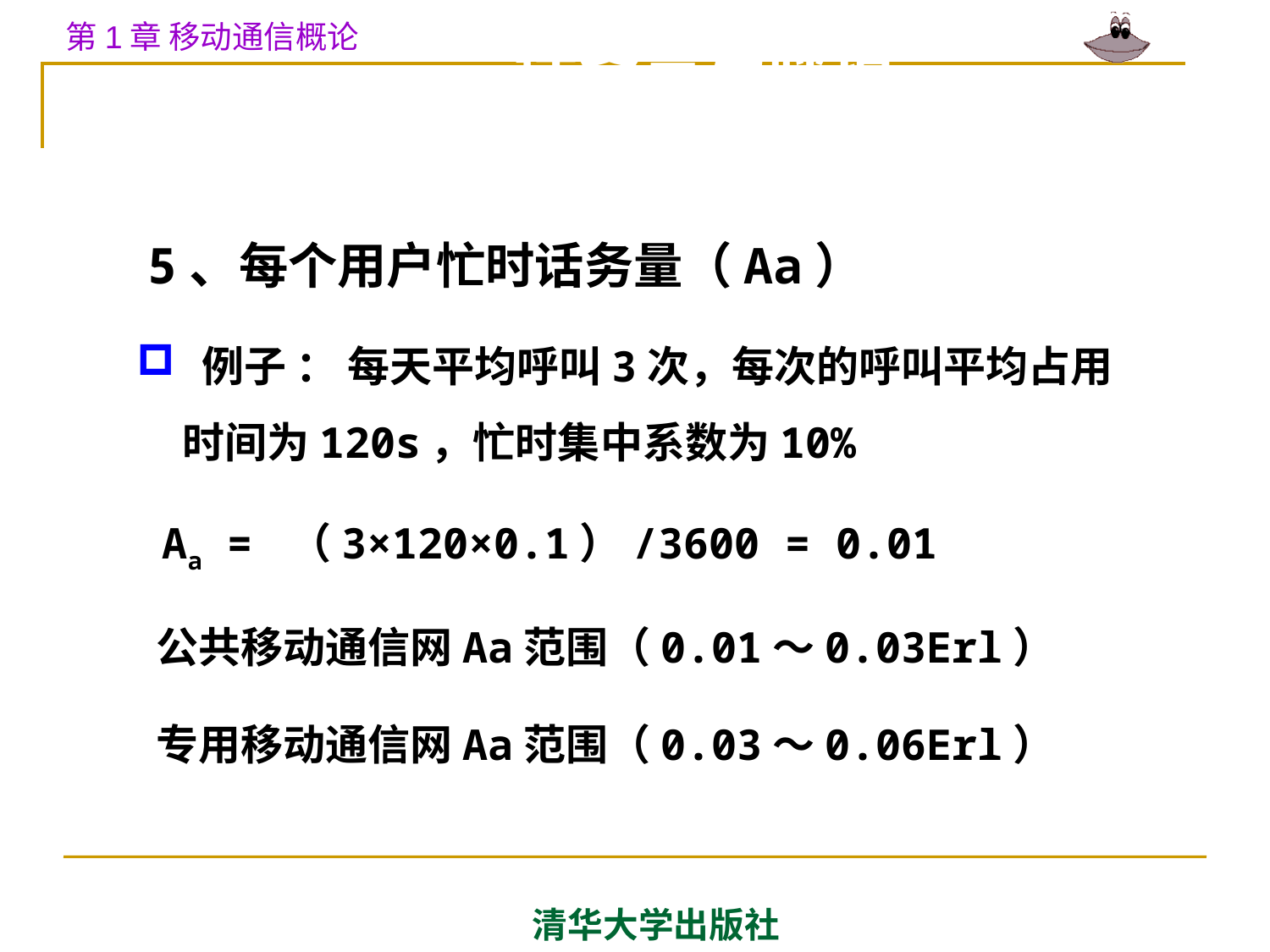

# 二、话务量与呼损
  5、每个用户忙时话务量（Aa）
 例子 ： 每天平均呼叫3次，每次的呼叫平均占用时间为120s，忙时集中系数为10%
 Aa = （3×120×0.1）/3600 = 0.01
 公共移动通信网Aa范围（0.01～0.03Erl）
 专用移动通信网Aa范围（0.03～0.06Erl）